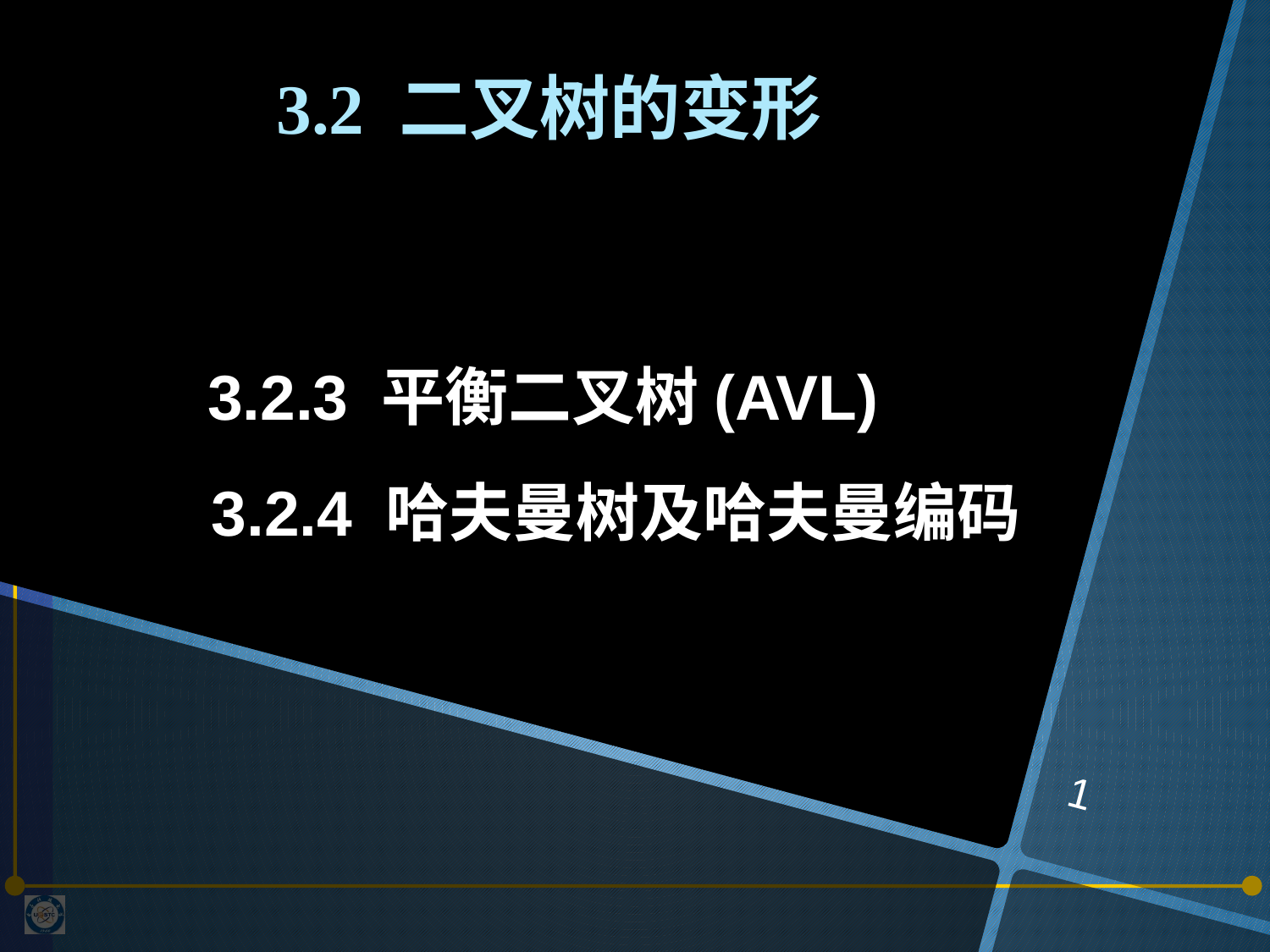

3.2 二叉树的变形
3.2.3 平衡二叉树(AVL)
 3.2.4 哈夫曼树及哈夫曼编码
1